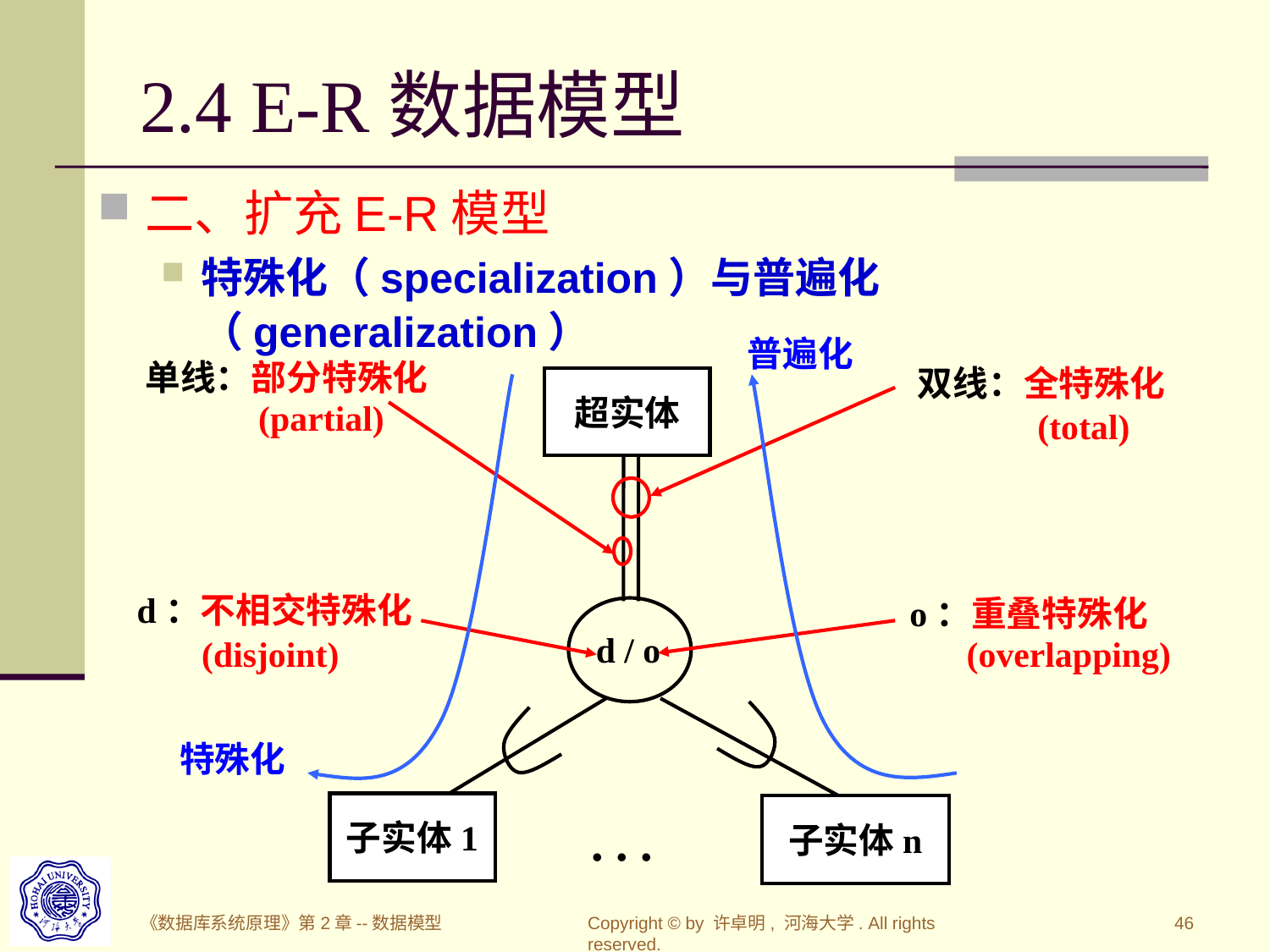

# 2.4 E-R数据模型
二、扩充E-R模型
特殊化（specialization）与普遍化（generalization）
普遍化
单线：部分特殊化
双线：全特殊化
超实体

d：不相交特殊化
o：重叠特殊化

d / o

特殊化
子实体1
子实体n
. . .
(partial)
(total)

(disjoint)
(overlapping)
《数据库系统原理》第2章--数据模型
Copyright © by 许卓明, 河海大学. All rights reserved.
46